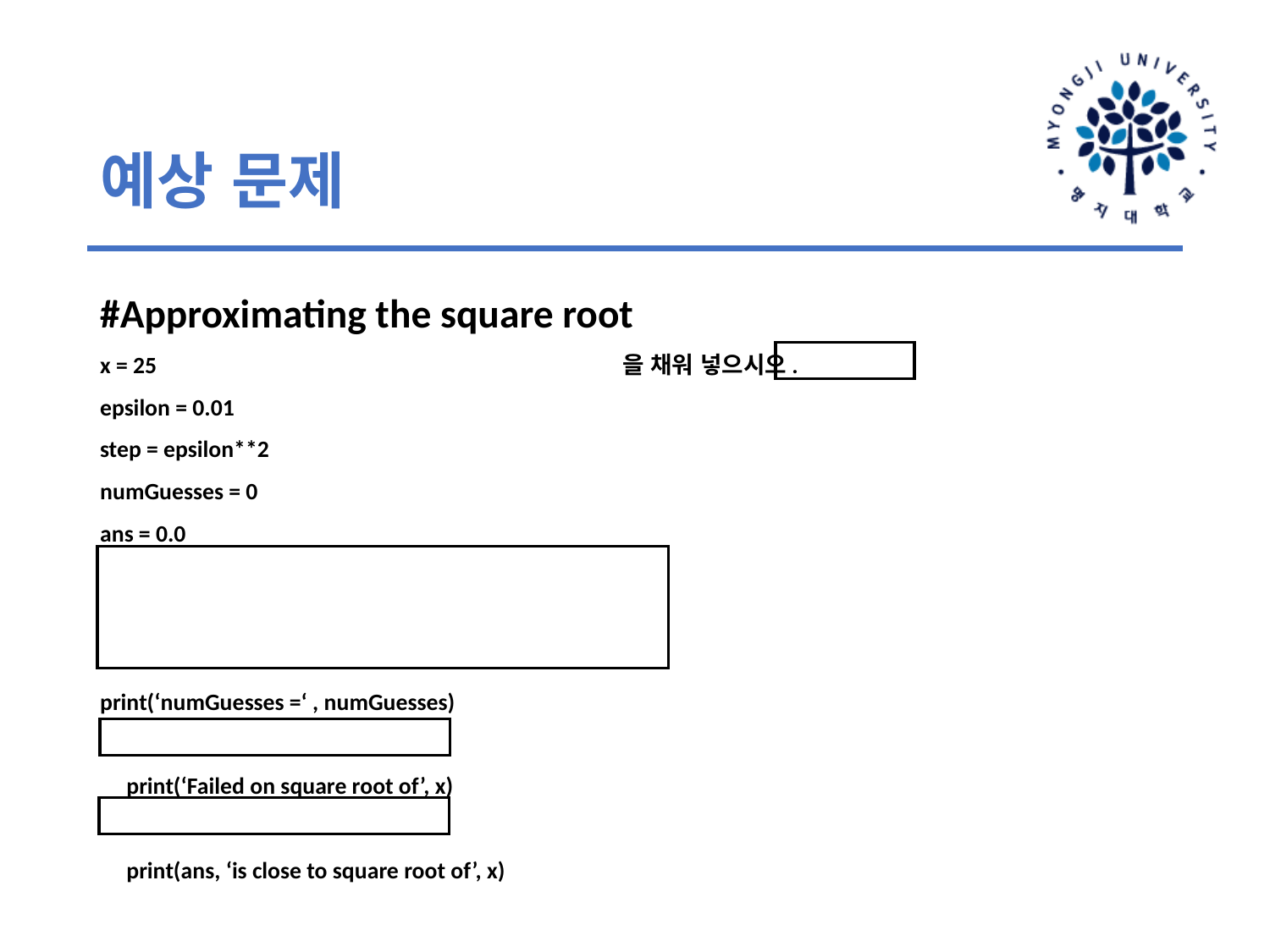

# 예상 문제
#Approximating the square root
x = 25                                                                                       을 채워 넣으시오.
epsilon = 0.01
step = epsilon**2
numGuesses = 0
ans = 0.0

print(‘numGuesses =‘ , numGuesses)

     print(‘Failed on square root of’, x)

     print(ans, ‘is close to square root of’, x)